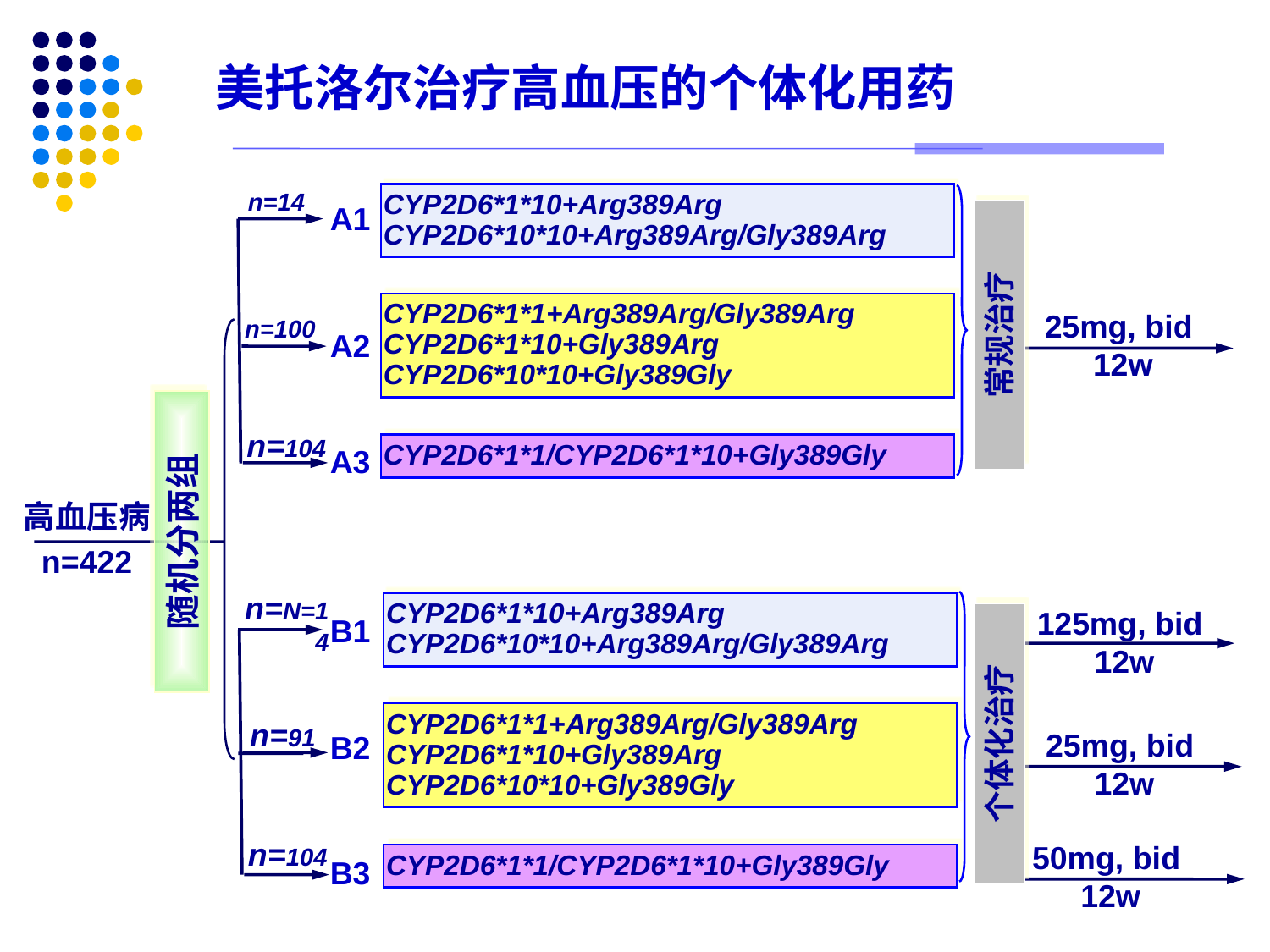

美托洛尔治疗高血压的个体化用药
n=14
CYP2D6*1*10+Arg389Arg
CYP2D6*10*10+Arg389Arg/Gly389Arg

A1

CYP2D6*1*1+Arg389Arg/Gly389Arg
CYP2D6*1*10+Gly389Arg
CYP2D6*10*10+Gly389Gly
25mg, bid
12w
n=100
常规治疗

A2

n=104
CYP2D6*1*1/CYP2D6*1*10+Gly389Gly
A3

高血压病
n=422
随机分两组

n=N=14

CYP2D6*1*10+Arg389Arg
CYP2D6*10*10+Arg389Arg/Gly389Arg
125mg, bid
12w
B1

CYP2D6*1*1+Arg389Arg/Gly389Arg
CYP2D6*1*10+Gly389Arg
CYP2D6*10*10+Gly389Gly
n=91
个体化治疗
25mg, bid
12w
B2

n=104
50mg, bid
12w
CYP2D6*1*1/CYP2D6*1*10+Gly389Gly
B3